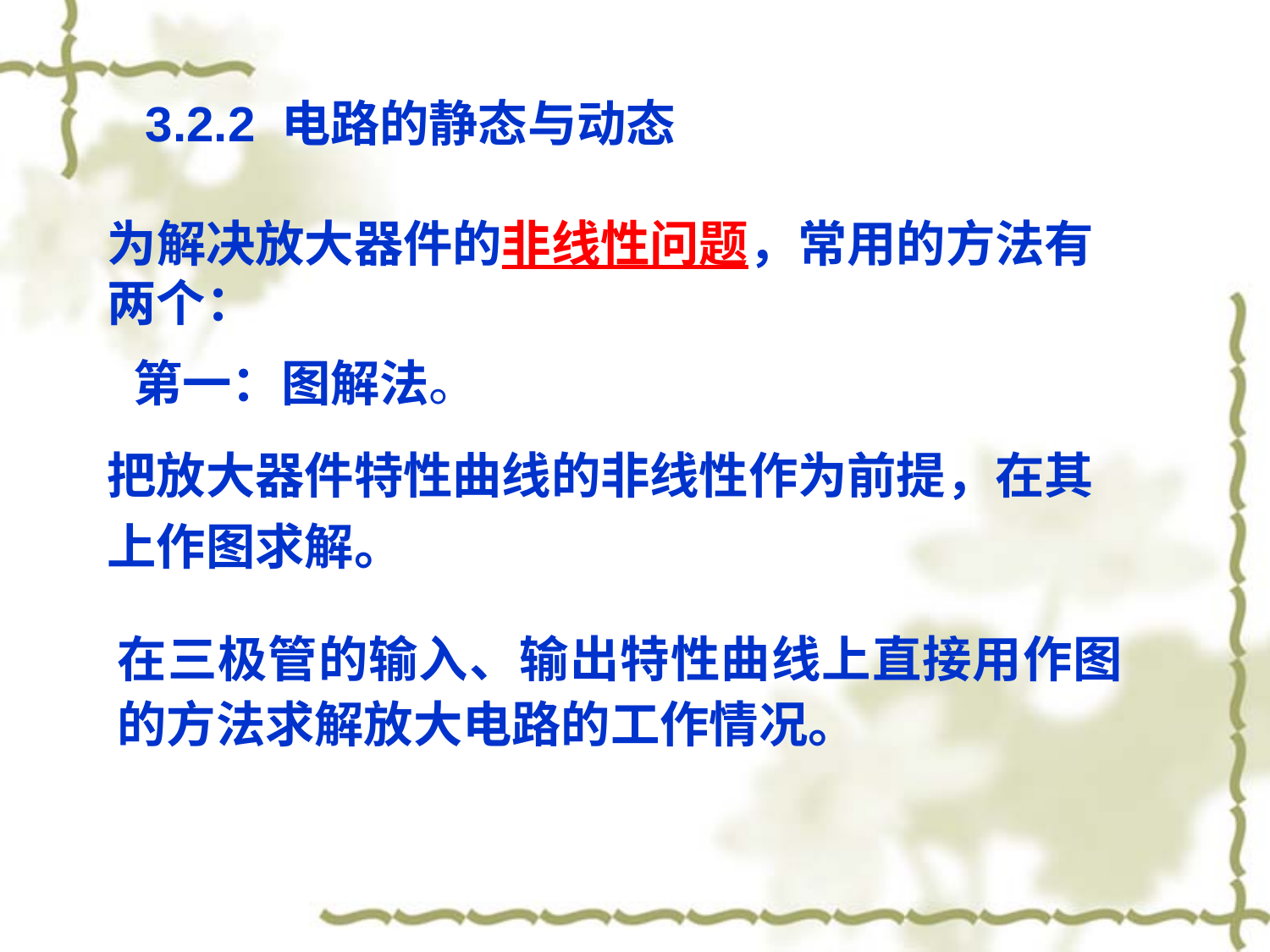

3.2.2 电路的静态与动态
为解决放大器件的非线性问题，常用的方法有两个：
第一：图解法。
把放大器件特性曲线的非线性作为前提，在其上作图求解。
在三极管的输入、输出特性曲线上直接用作图的方法求解放大电路的工作情况。
19